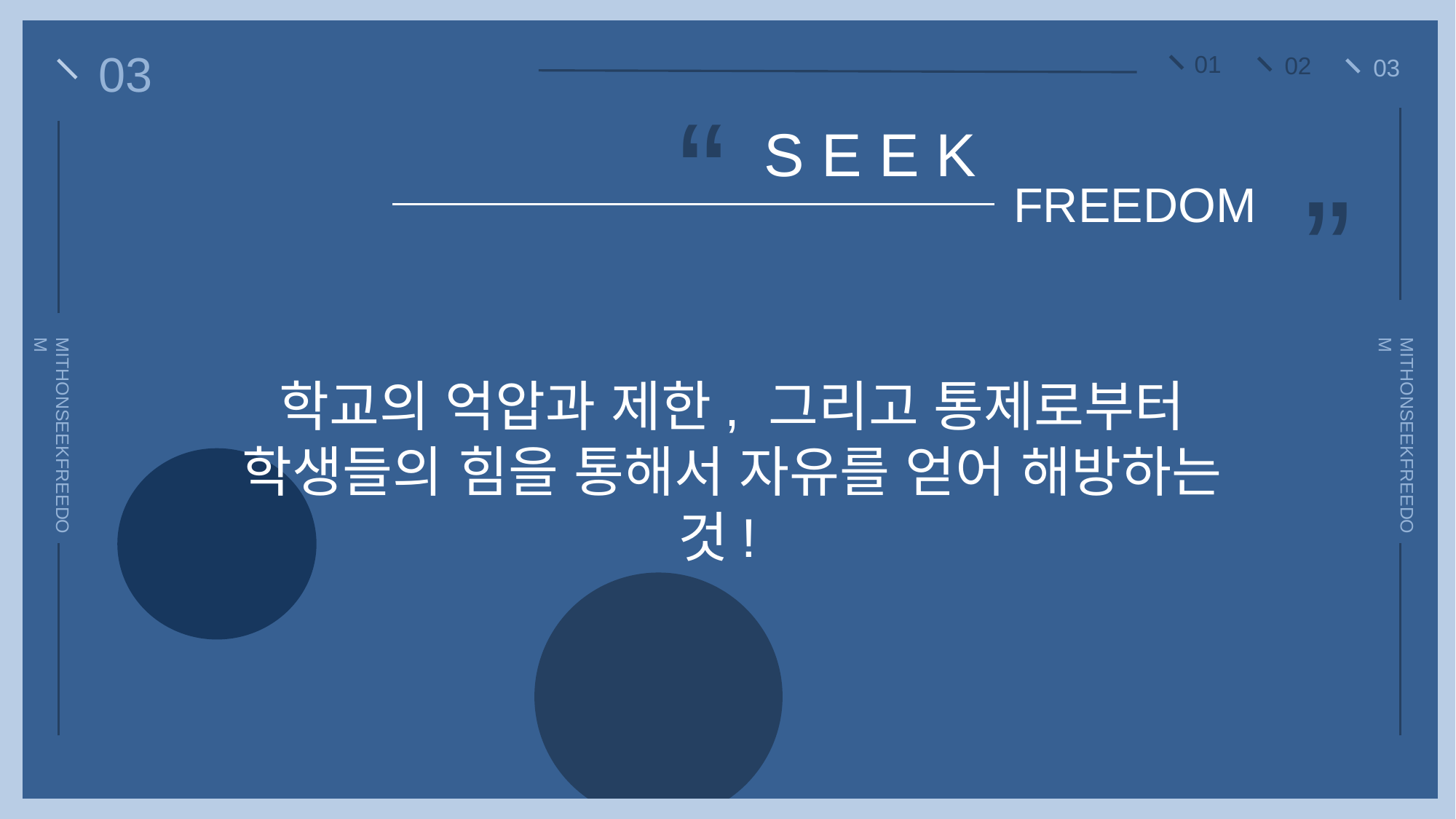

03
01
02
게임 결말
03
“
“
S E E K
FREEDOM
MITHONSEEKFREEDOM
MITHONSEEKFREEDOM
학교의 억압과 제한, 그리고 통제로부터
학생들의 힘을 통해서 자유를 얻어 해방하는 것!